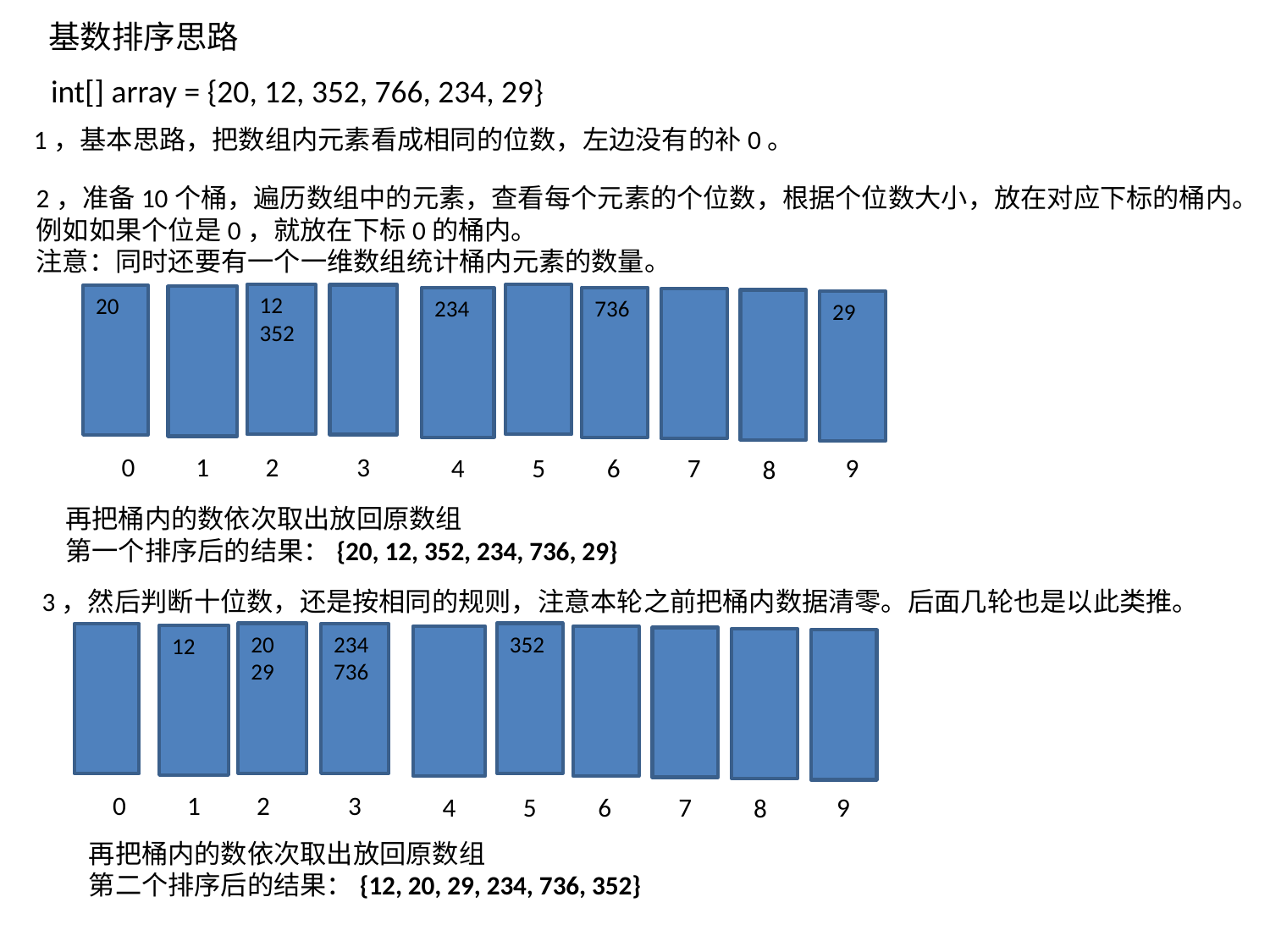

基数排序思路
int[] array = {20, 12, 352, 766, 234, 29}
1，基本思路，把数组内元素看成相同的位数，左边没有的补0。
2，准备10个桶，遍历数组中的元素，查看每个元素的个位数，根据个位数大小，放在对应下标的桶内。
例如如果个位是0，就放在下标0的桶内。
注意：同时还要有一个一维数组统计桶内元素的数量。

12
352

20

234
736

29
0
1
2
3
9
4
5
6
7
8
再把桶内的数依次取出放回原数组
第一个排序后的结果：{20, 12, 352, 234, 736, 29}
3，然后判断十位数，还是按相同的规则，注意本轮之前把桶内数据清零。后面几轮也是以此类推。
352
20
29
234
736

12

0
1
2
3
9
4
5
6
7
8
再把桶内的数依次取出放回原数组
第二个排序后的结果：{12, 20, 29, 234, 736, 352}